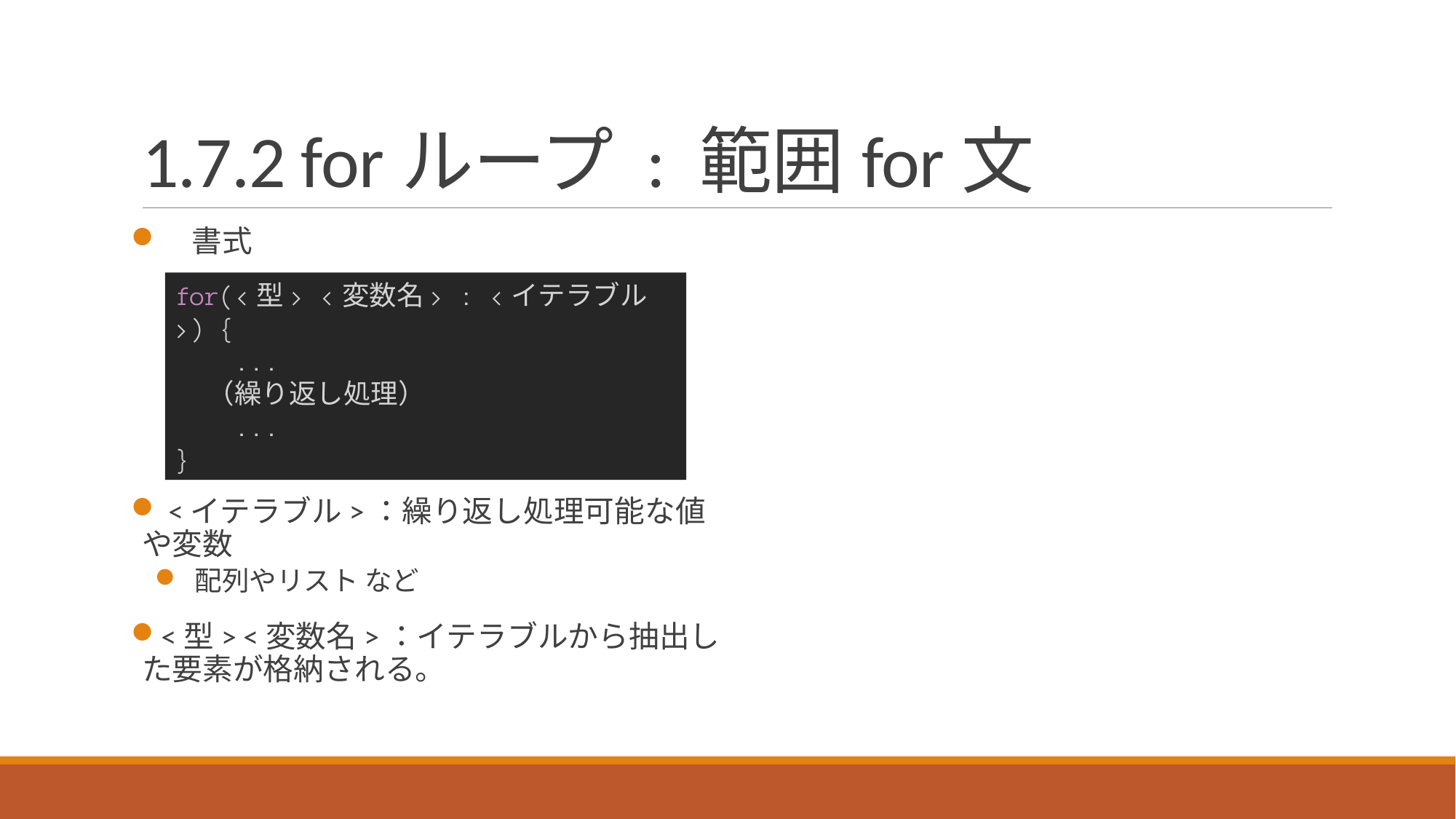

# 1.7.2 forループ : 範囲for文
　書式

 <イテラブル>：繰り返し処理可能な値や変数
 配列やリスト など
<型> <変数名>：イテラブルから抽出した要素が格納される。

for(<型> <変数名> : <イテラブル>) {
    ...
    （繰り返し処理）
    ...
}